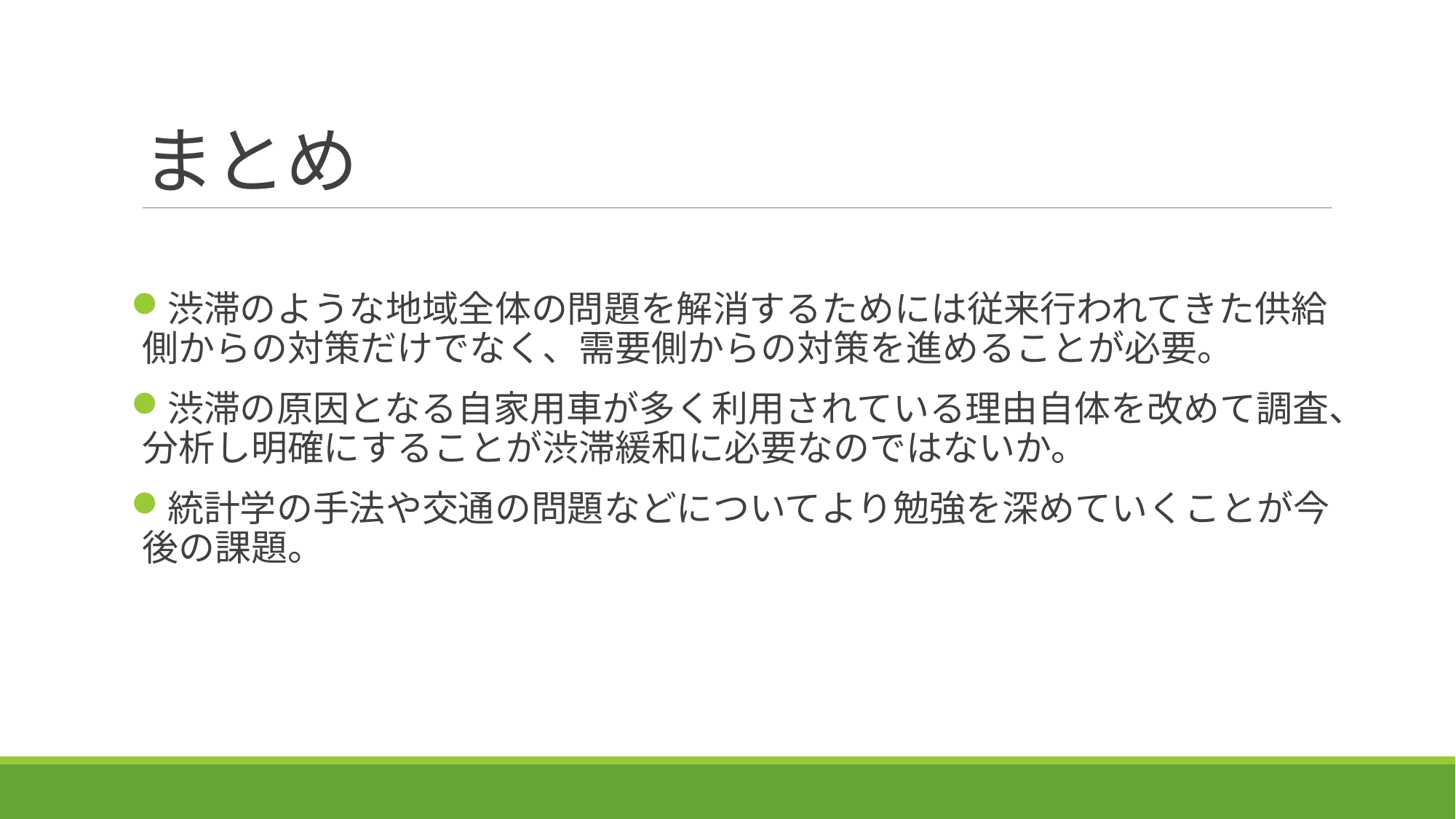

# まとめ

渋滞のような地域全体の問題を解消するためには従来行われてきた供給側からの対策だけでなく、需要側からの対策を進めることが必要。
渋滞の原因となる自家用車が多く利用されている理由自体を改めて調査、分析し明確にすることが渋滞緩和に必要なのではないか。
統計学の手法や交通の問題などについてより勉強を深めていくことが今後の課題。